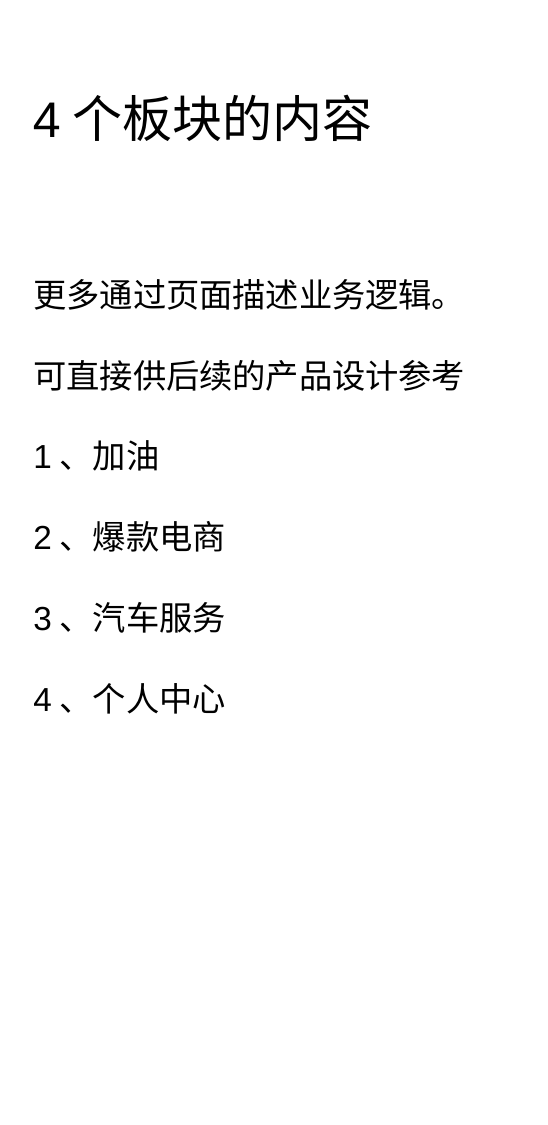

4个板块的内容
更多通过页面描述业务逻辑。
可直接供后续的产品设计参考
1、加油
2、爆款电商
3、汽车服务
4、个人中心